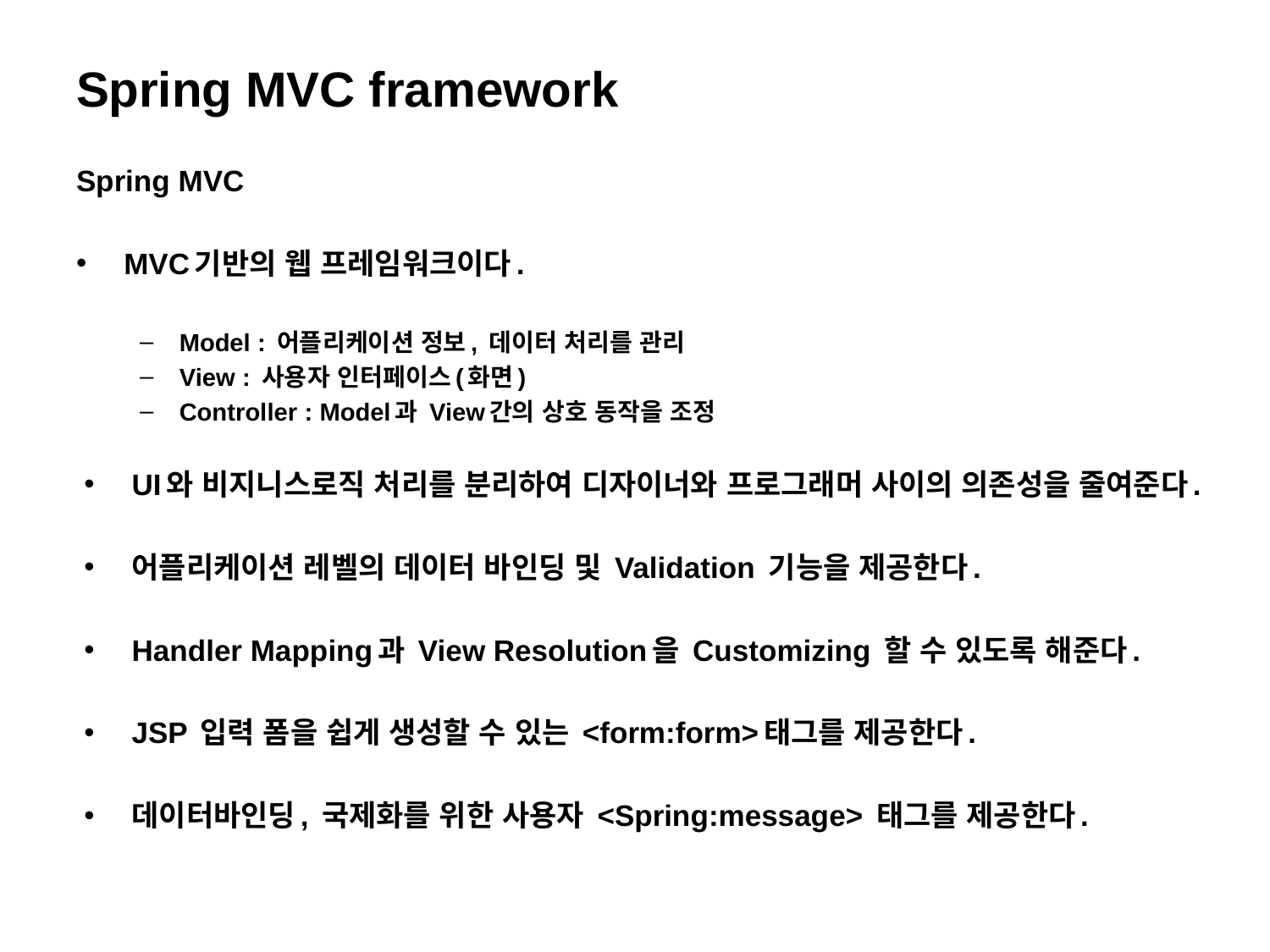

# Spring MVC framework
Spring MVC

MVC기반의 웹 프레임워크이다.

Model : 어플리케이션 정보, 데이터 처리를 관리
View : 사용자 인터페이스(화면)
Controller : Model과 View간의 상호 동작을 조정

UI와 비지니스로직 처리를 분리하여 디자이너와 프로그래머 사이의 의존성을 줄여준다.

어플리케이션 레벨의 데이터 바인딩 및 Validation 기능을 제공한다.

Handler Mapping과 View Resolution을 Customizing 할 수 있도록 해준다.

JSP 입력 폼을 쉽게 생성할 수 있는 <form:form>태그를 제공한다.

데이터바인딩, 국제화를 위한 사용자 <Spring:message> 태그를 제공한다.